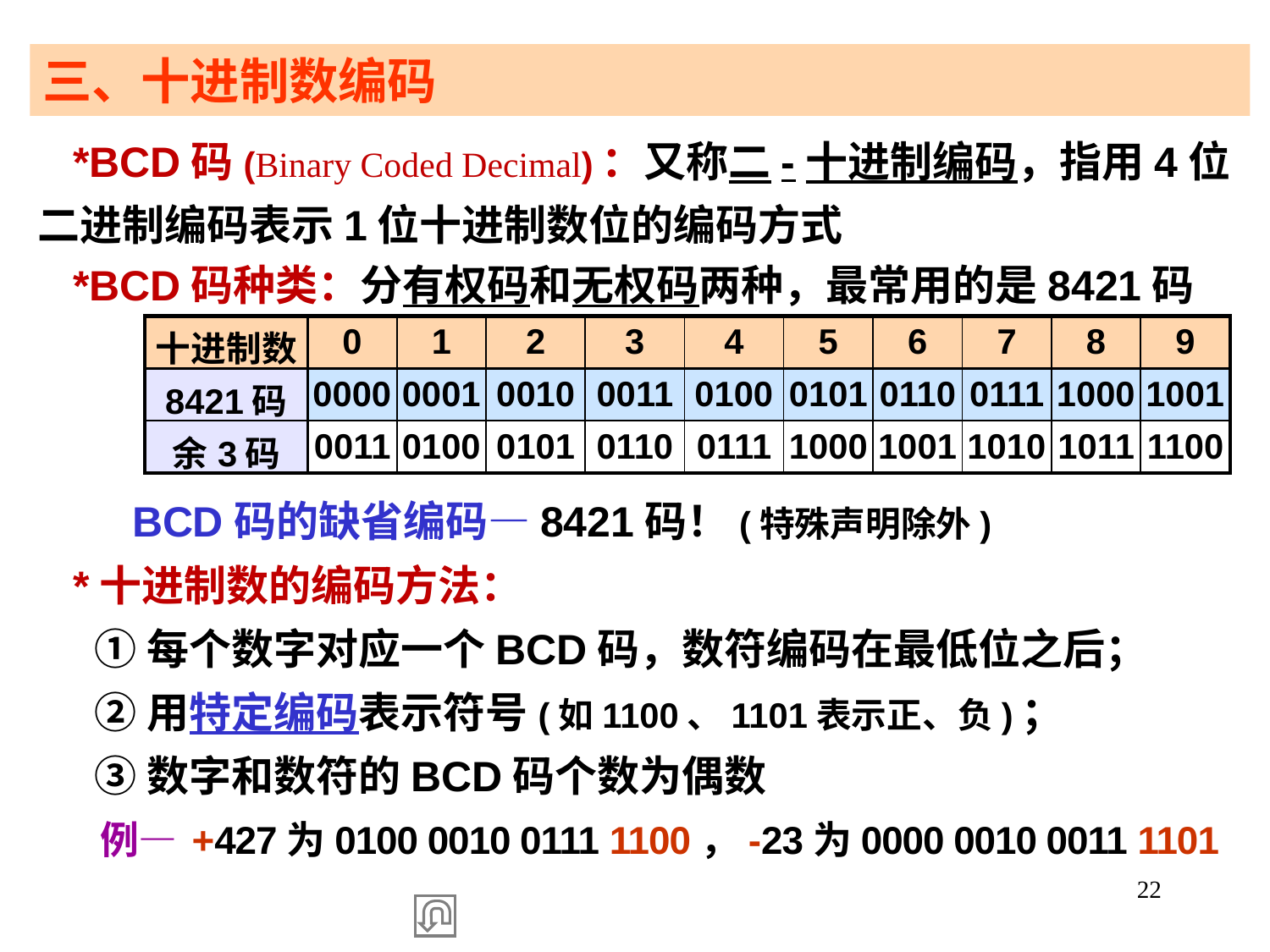

三、十进制数编码
   *BCD码(Binary Coded Decimal)：又称二-十进制编码，指用4位二进制编码表示1位十进制数位的编码方式
   *BCD码种类：分有权码和无权码两种，最常用的是8421码
| 十进制数 | 0 | 1 | 2 | 3 | 4 | 5 | 6 | 7 | 8 | 9 |
| --- | --- | --- | --- | --- | --- | --- | --- | --- | --- | --- |
| 8421码 | 0000 | 0001 | 0010 | 0011 | 0100 | 0101 | 0110 | 0111 | 1000 | 1001 |
| 余3码 | 0011 | 0100 | 0101 | 0110 | 0111 | 1000 | 1001 | 1010 | 1011 | 1100 |
        BCD码的缺省编码—8421码！(特殊声明除外)
   *十进制数的编码方法：
      ①每个数字对应一个BCD码，数符编码在最低位之后；
      ②用特定编码表示符号(如1100、1101表示正、负)；
      ③数字和数符的BCD码个数为偶数
      例— +427为0100 0010 0111 1100，-23为0000 0010 0011 1101
22